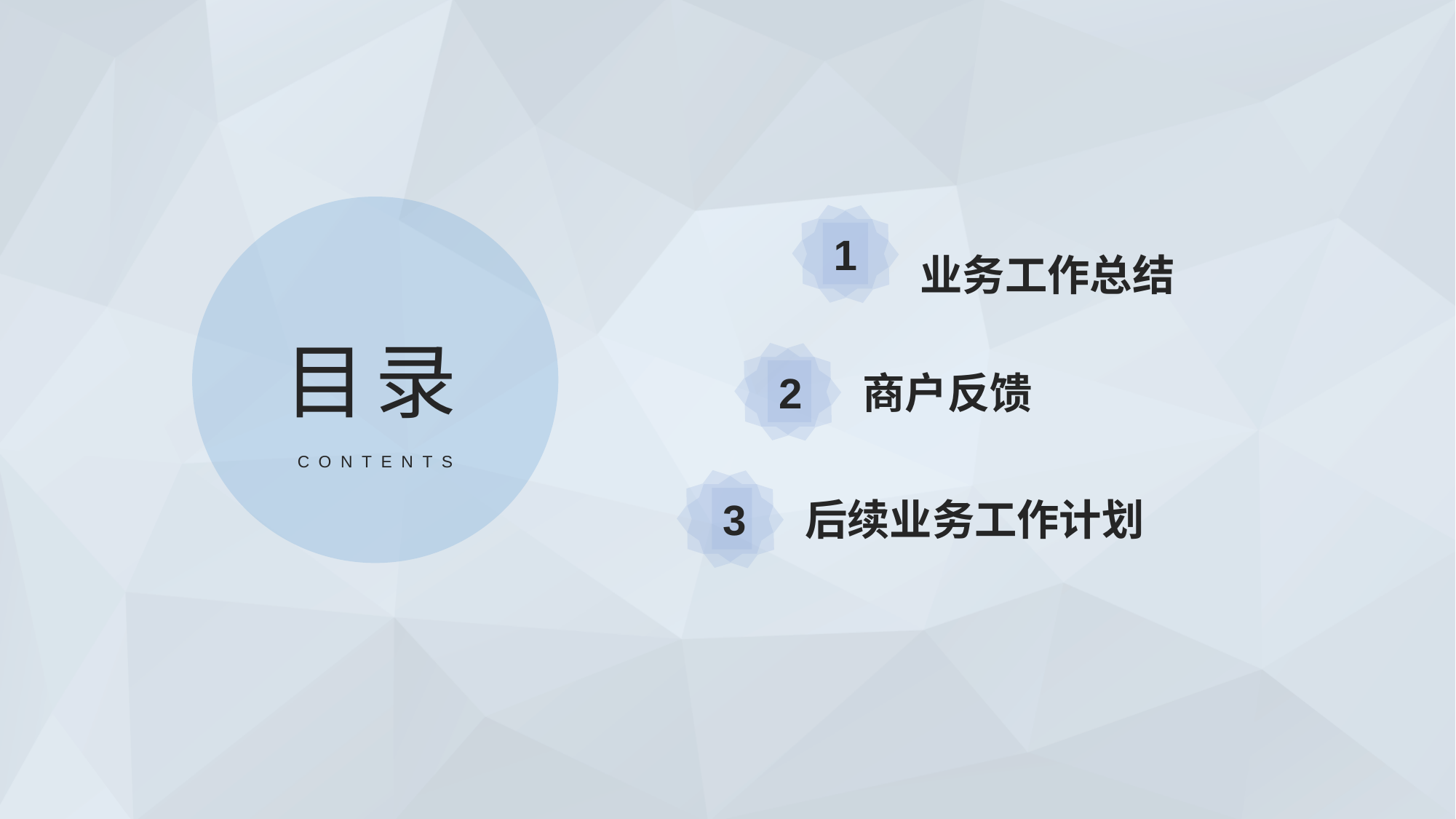

目录
CONTENTS

1
业务工作总结

2
商户反馈

3
后续业务工作计划